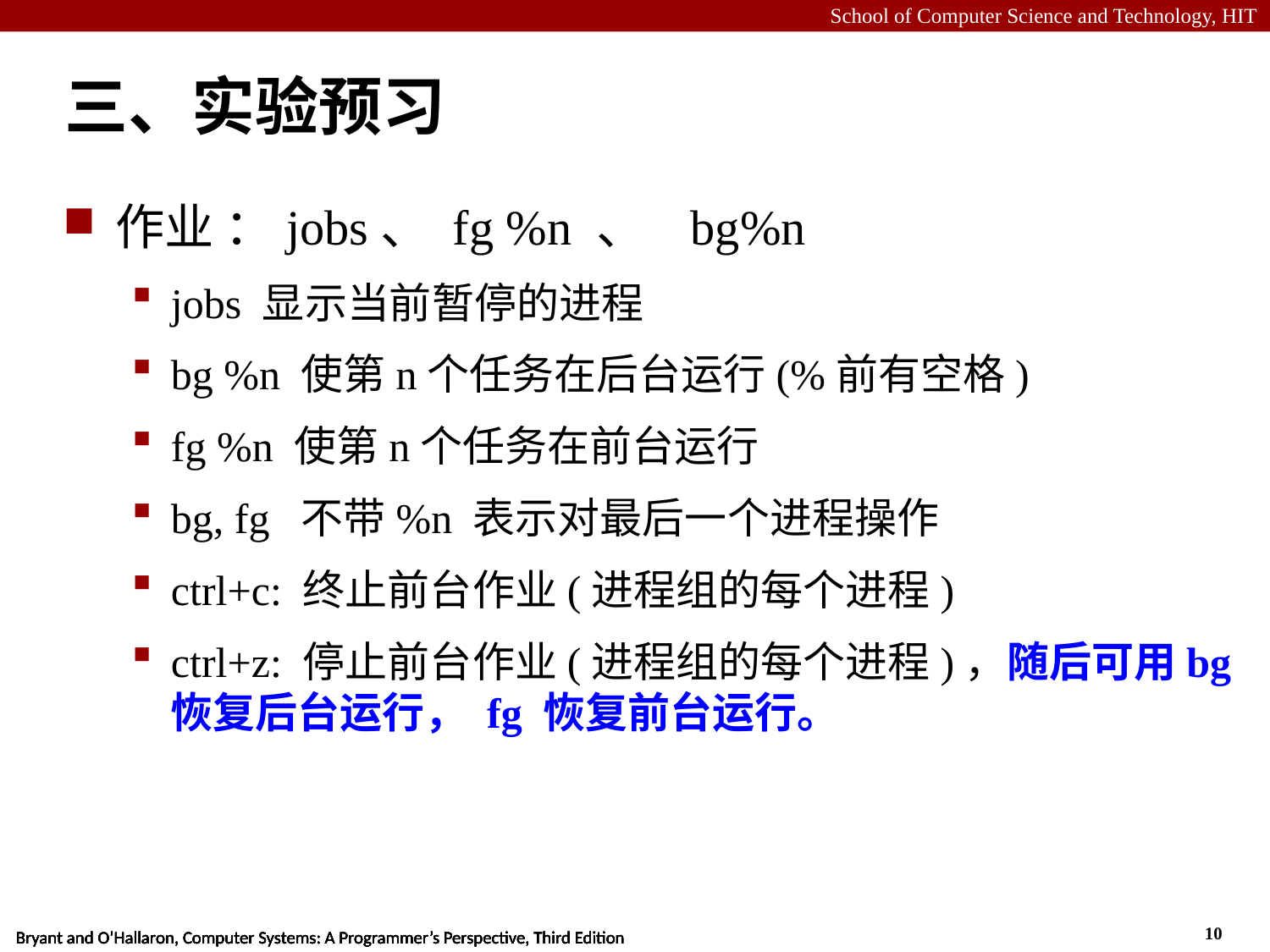

# 三、实验预习
作业 ：jobs、 fg %n 、   bg%n
jobs 显示当前暂停的进程
bg %n 使第n个任务在后台运行(%前有空格)
fg %n 使第n个任务在前台运行
bg, fg  不带%n 表示对最后一个进程操作
ctrl+c: 终止前台作业(进程组的每个进程)
ctrl+z: 停止前台作业(进程组的每个进程)，随后可用bg恢复后台运行， fg 恢复前台运行。